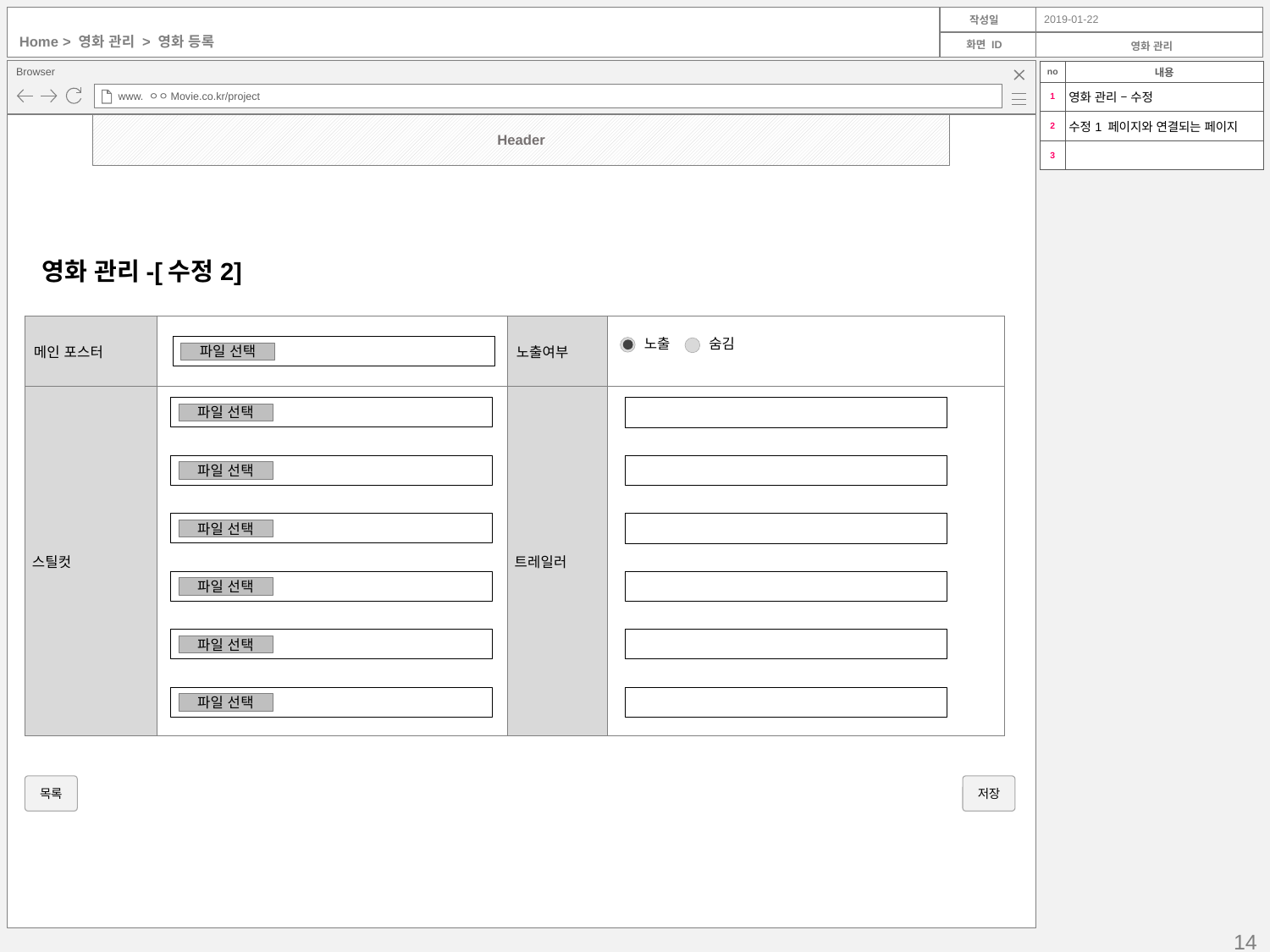

2019-01-22
Home > 영화 관리 > 영화 등록
영화 관리
| no | 내용 |
| --- | --- |
| 1 | 영화 관리 – 수정 |
| 2 | 수정1 페이지와 연결되는 페이지 |
| 3 |  |
Header
영화 관리-[수정2]
| 메인 포스터 |  | 노출여부 |  |
| --- | --- | --- | --- |
| 스틸컷 |  | 트레일러 |  |
노출
숨김

파일 선택

파일 선택

파일 선택

파일 선택

파일 선택

파일 선택

파일 선택

목록
저장
14